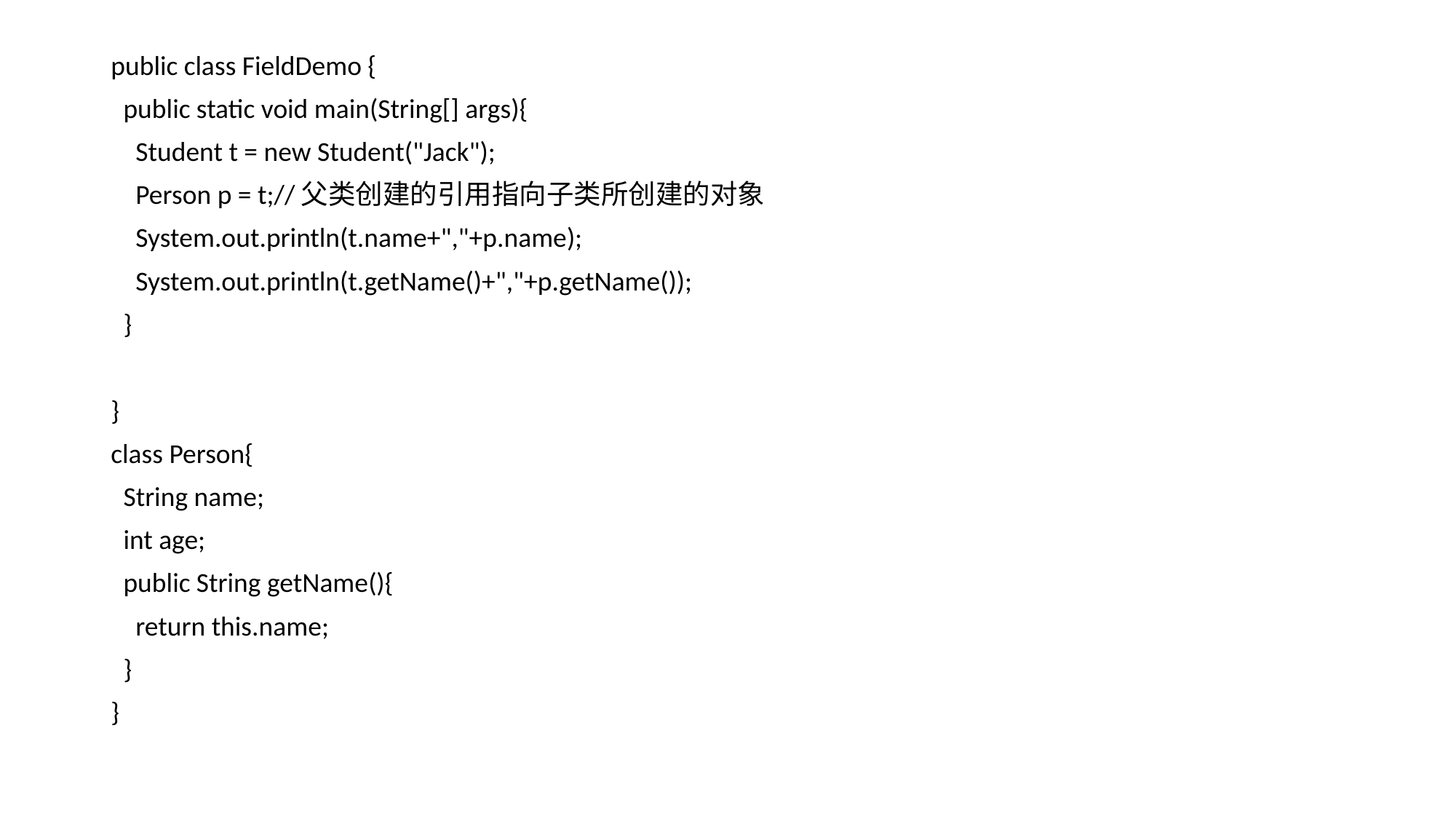

public class FieldDemo {
  public static void main(String[] args){
    Student t = new Student("Jack");
    Person p = t;//父类创建的引用指向子类所创建的对象
    System.out.println(t.name+","+p.name);
    System.out.println(t.getName()+","+p.getName());
  }

}
class Person{
  String name;
  int age;
  public String getName(){
    return this.name;
  }
}